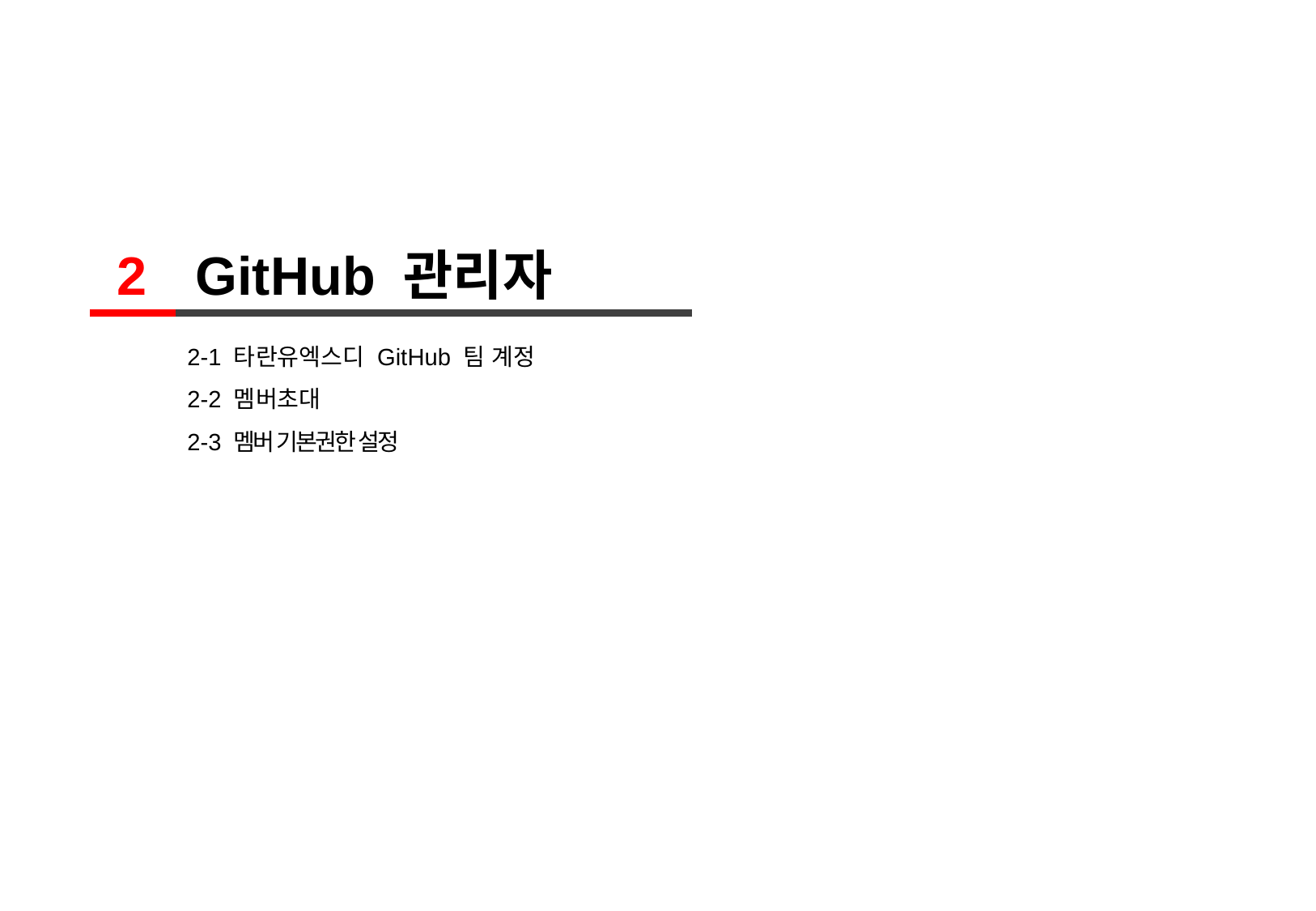

2
GitHub 관리자
2-1 타란유엑스디 GitHub 팀 계정
2-2 멤버초대
2-3 멤버 기본권한 설정